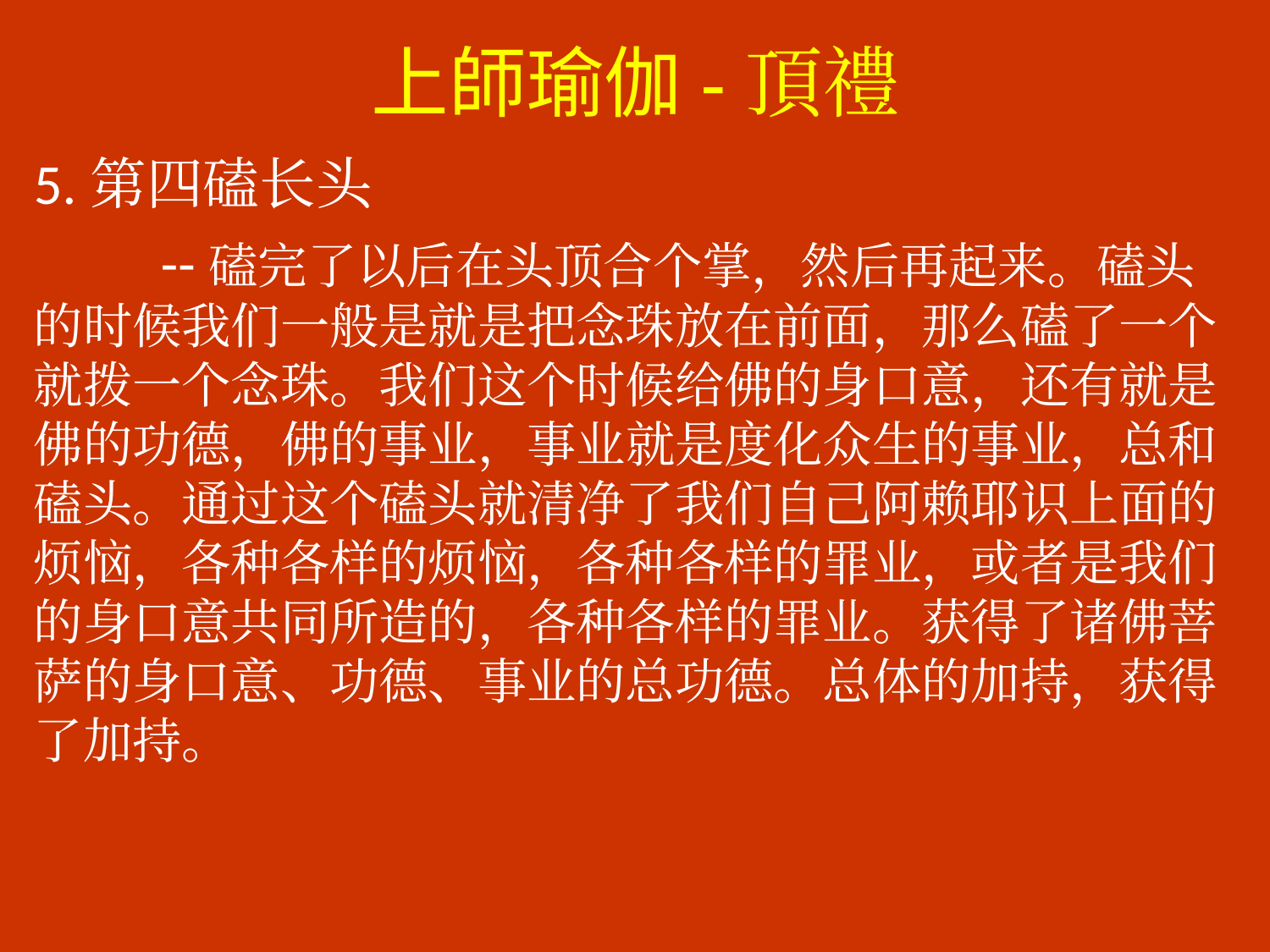

# 上師瑜伽-頂禮
5.第四磕长头
	--磕完了以后在头顶合个掌，然后再起来。磕头的时候我们一般是就是把念珠放在前面，那么磕了一个就拨一个念珠。我们这个时候给佛的身口意，还有就是佛的功德，佛的事业，事业就是度化众生的事业，总和磕头。通过这个磕头就清净了我们自己阿赖耶识上面的烦恼，各种各样的烦恼，各种各样的罪业，或者是我们的身口意共同所造的，各种各样的罪业。获得了诸佛菩萨的身口意、功德、事业的总功德。总体的加持，获得了加持。